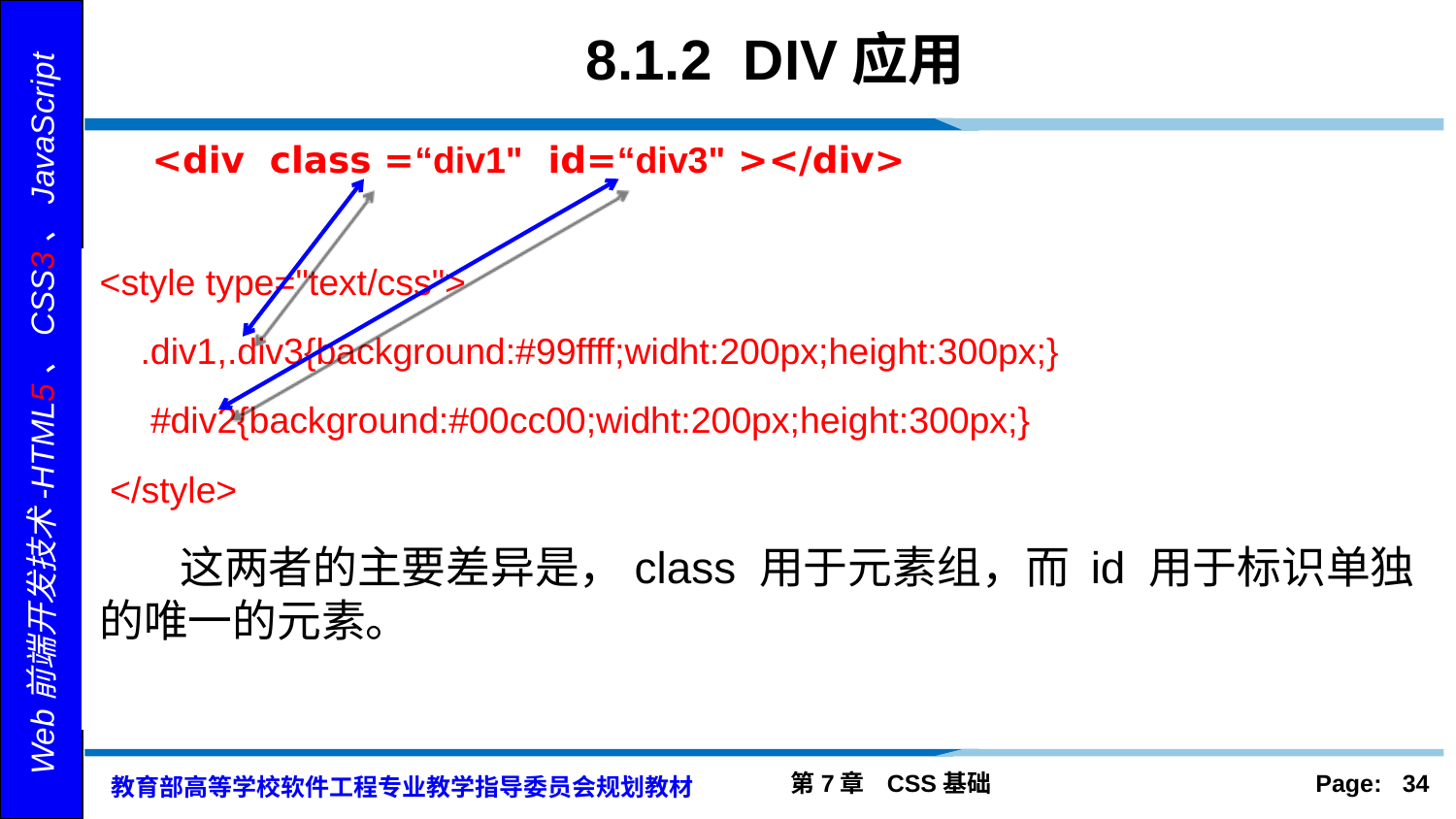

# 8.1.2  DIV应用
    <div  class =“div1"  id=“div3" ></div>

<style type="text/css">
    .div1,.div3{background:#99ffff;widht:200px;height:300px;}
     #div2{background:#00cc00;widht:200px;height:300px;}
 </style>
       这两者的主要差异是，class 用于元素组，而 id 用于标识单独的唯一的元素。